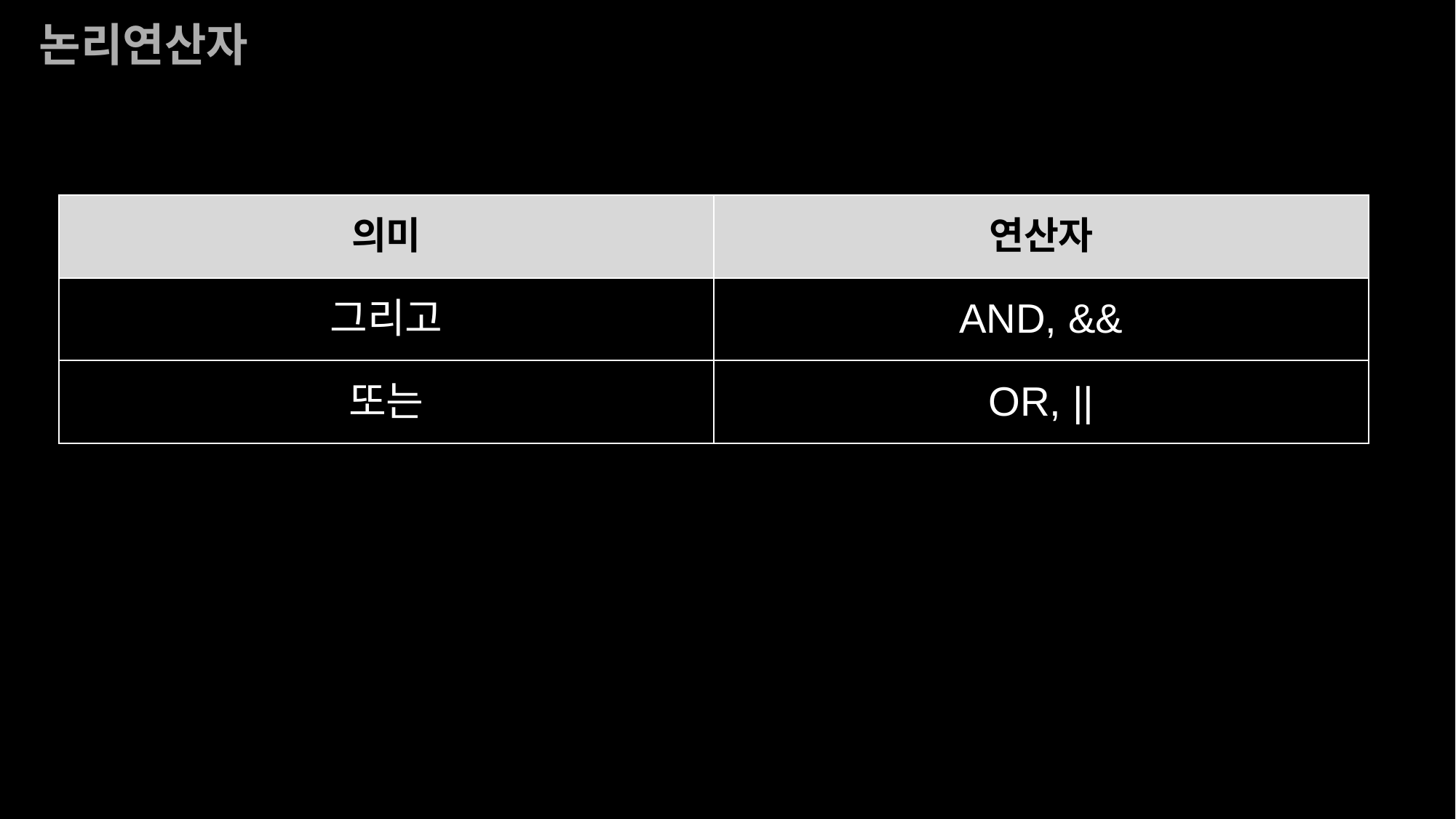

# 논리연산자
| 의미 | 연산자 |
| --- | --- |
| 그리고 | AND, && |
| 또는 | OR, || |
42